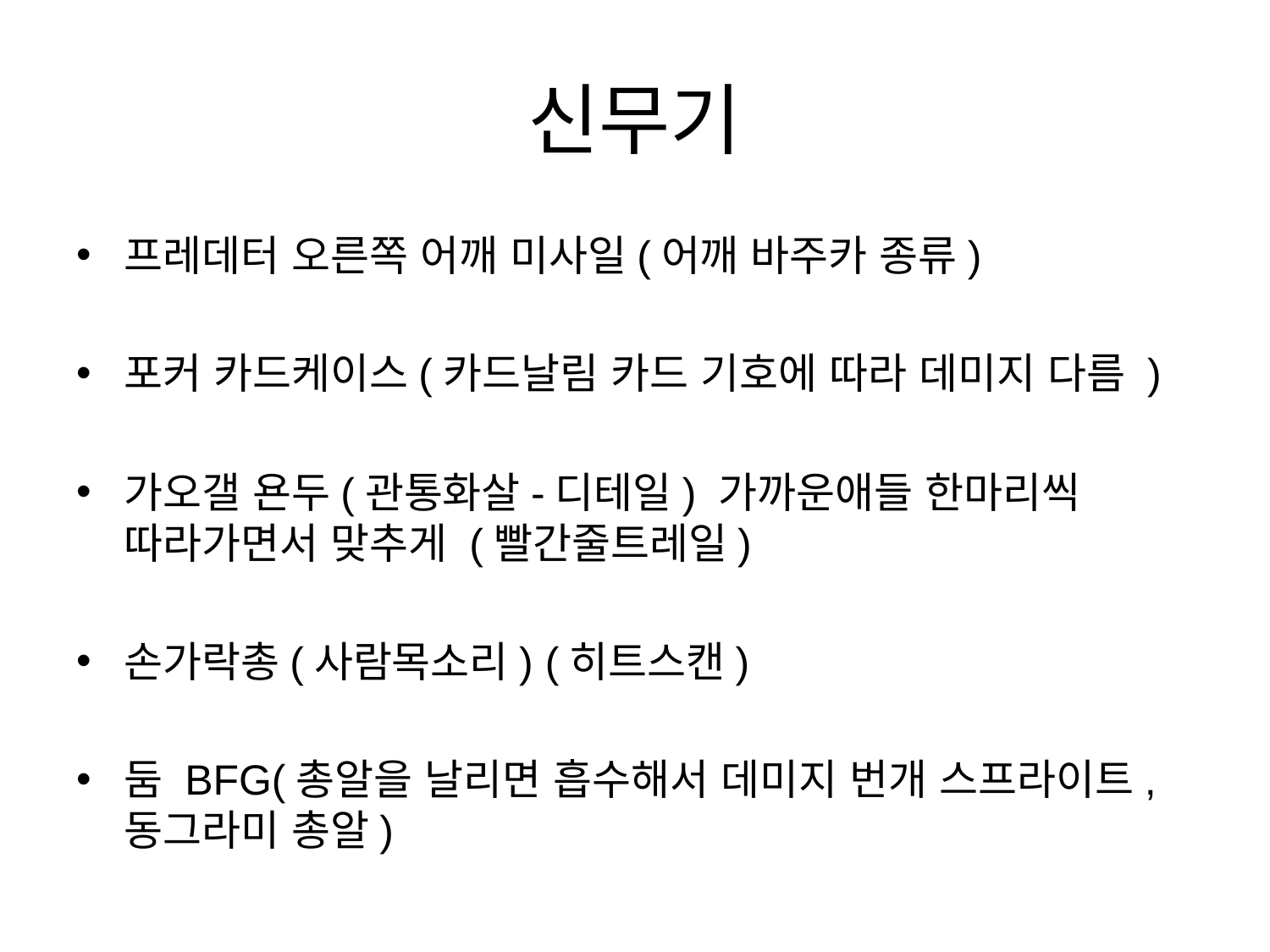

# 신무기
프레데터 오른쪽 어깨 미사일(어깨 바주카 종류)

포커 카드케이스(카드날림 카드 기호에 따라 데미지 다름 )

가오갤 욘두(관통화살-디테일) 가까운애들 한마리씩 따라가면서 맞추게 (빨간줄트레일)

손가락총(사람목소리) (히트스캔)

둠 BFG(총알을 날리면 흡수해서 데미지 번개 스프라이트,동그라미 총알)